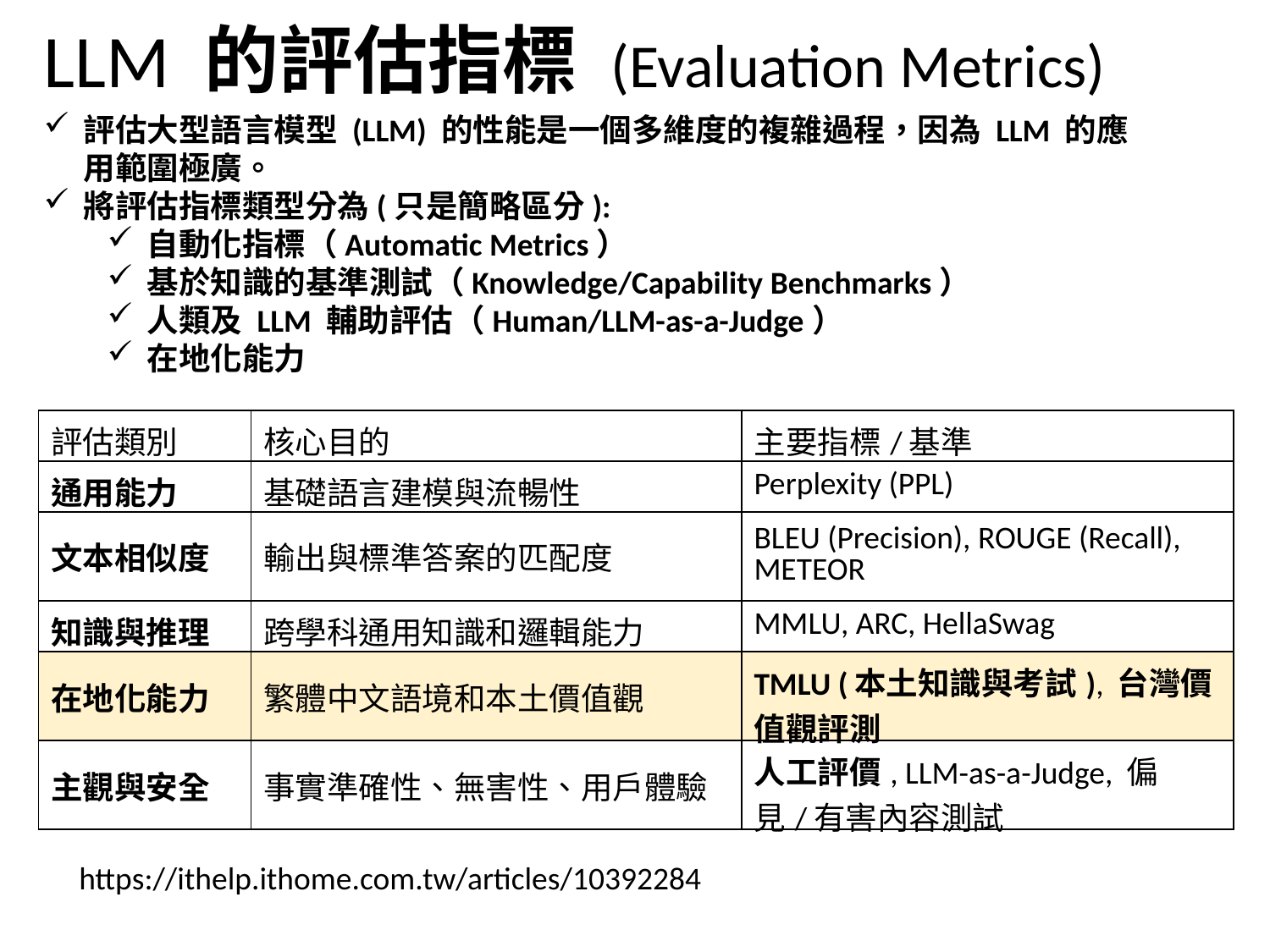

# LLM 的評估指標 (Evaluation Metrics)
評估大型語言模型 (LLM) 的性能是一個多維度的複雜過程，因為 LLM 的應用範圍極廣。
將評估指標類型分為(只是簡略區分):
自動化指標（Automatic Metrics）
基於知識的基準測試（Knowledge/Capability Benchmarks）
人類及 LLM 輔助評估（Human/LLM-as-a-Judge）
在地化能力
| 評估類別 | 核心目的 | 主要指標/基準 |
| --- | --- | --- |
| 通用能力 | 基礎語言建模與流暢性 | Perplexity (PPL) |
| 文本相似度 | 輸出與標準答案的匹配度 | BLEU (Precision), ROUGE (Recall), METEOR |
| 知識與推理 | 跨學科通用知識和邏輯能力 | MMLU, ARC, HellaSwag |
| 在地化能力 | 繁體中文語境和本土價值觀 | TMLU (本土知識與考試), 台灣價值觀評測 |
| 主觀與安全 | 事實準確性、無害性、用戶體驗 | 人工評價, LLM-as-a-Judge, 偏見/有害內容測試 |
https://ithelp.ithome.com.tw/articles/10392284